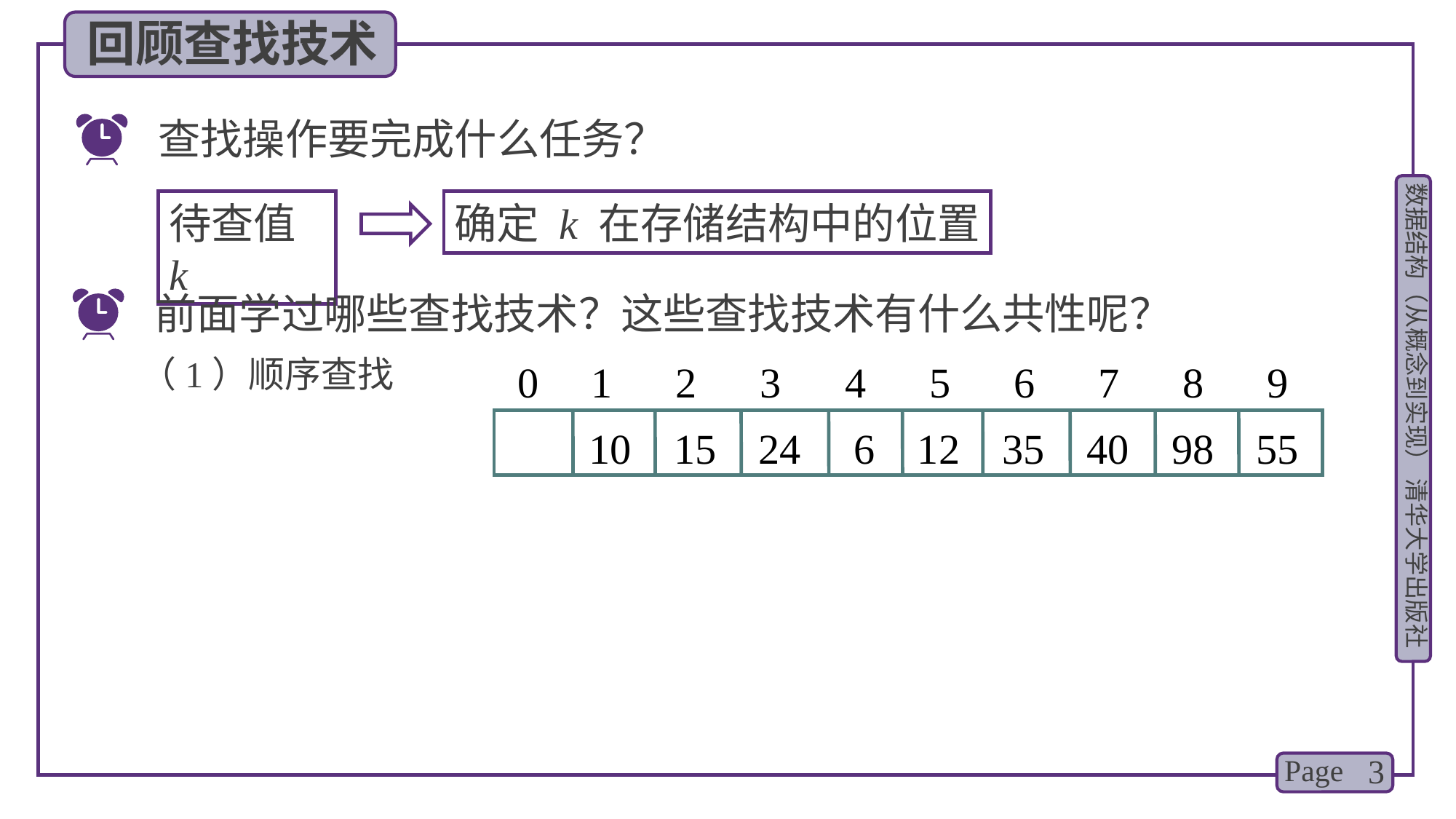

回顾查找技术

查找操作要完成什么任务？

待查值k
确定 k 在存储结构中的位置

前面学过哪些查找技术？这些查找技术有什么共性呢？

（1）顺序查找
0     1      2      3      4      5      6      7      8      9
        10    15    24     6    12    35    40    98    55